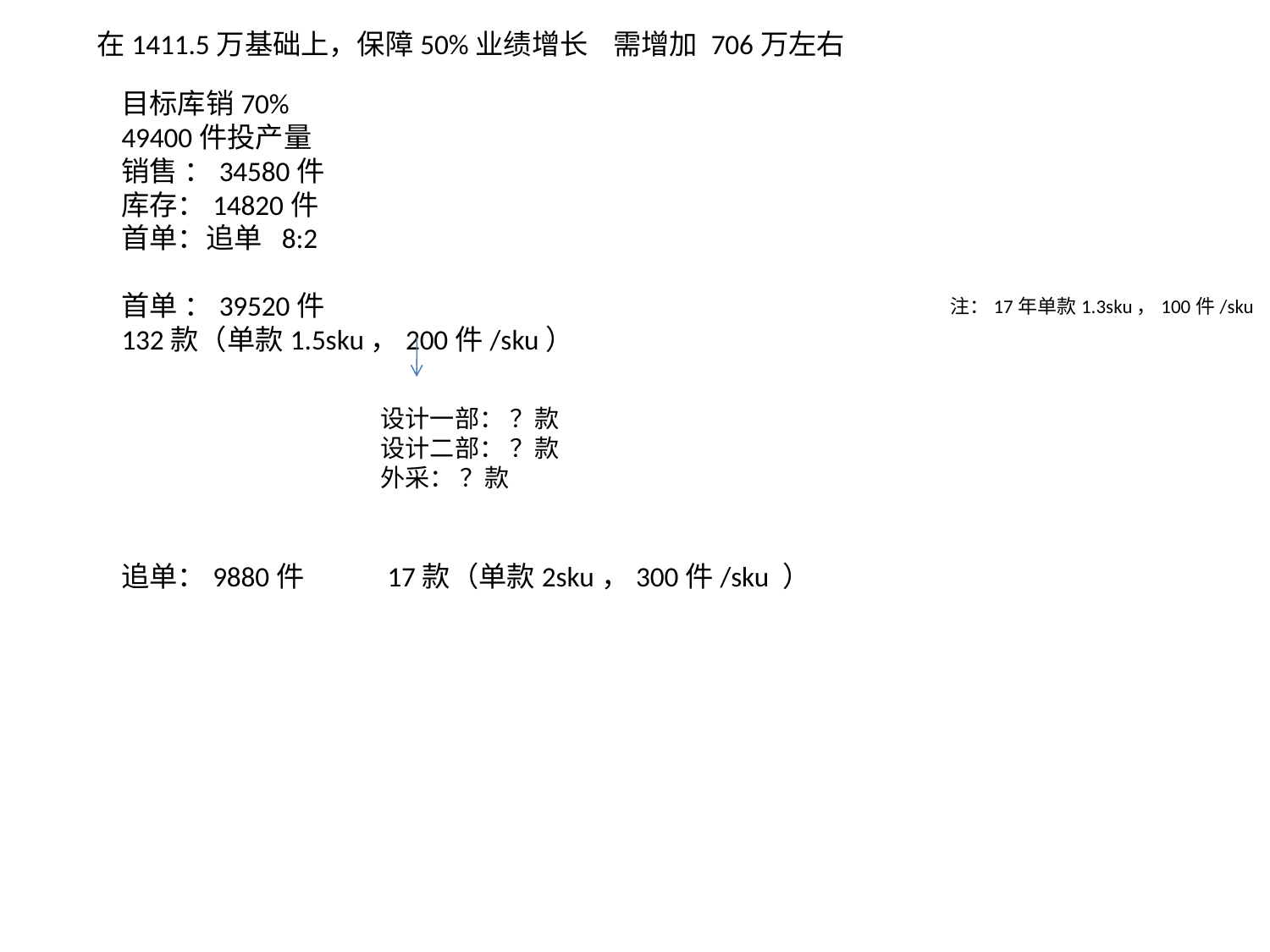

在1411.5万基础上，保障50%业绩增长    需增加 706万左右
目标库销70%
49400件投产量
销售 ：34580件
库存：14820件
首单：追单  8:2

首单 ：39520件           132款（单款1.5sku，200件/sku）

追单：9880件            17款（单款2sku，300件/sku ）

注：17年单款1.3sku，100件/sku
设计一部： ？款
设计二部： ？款
外采： ？款